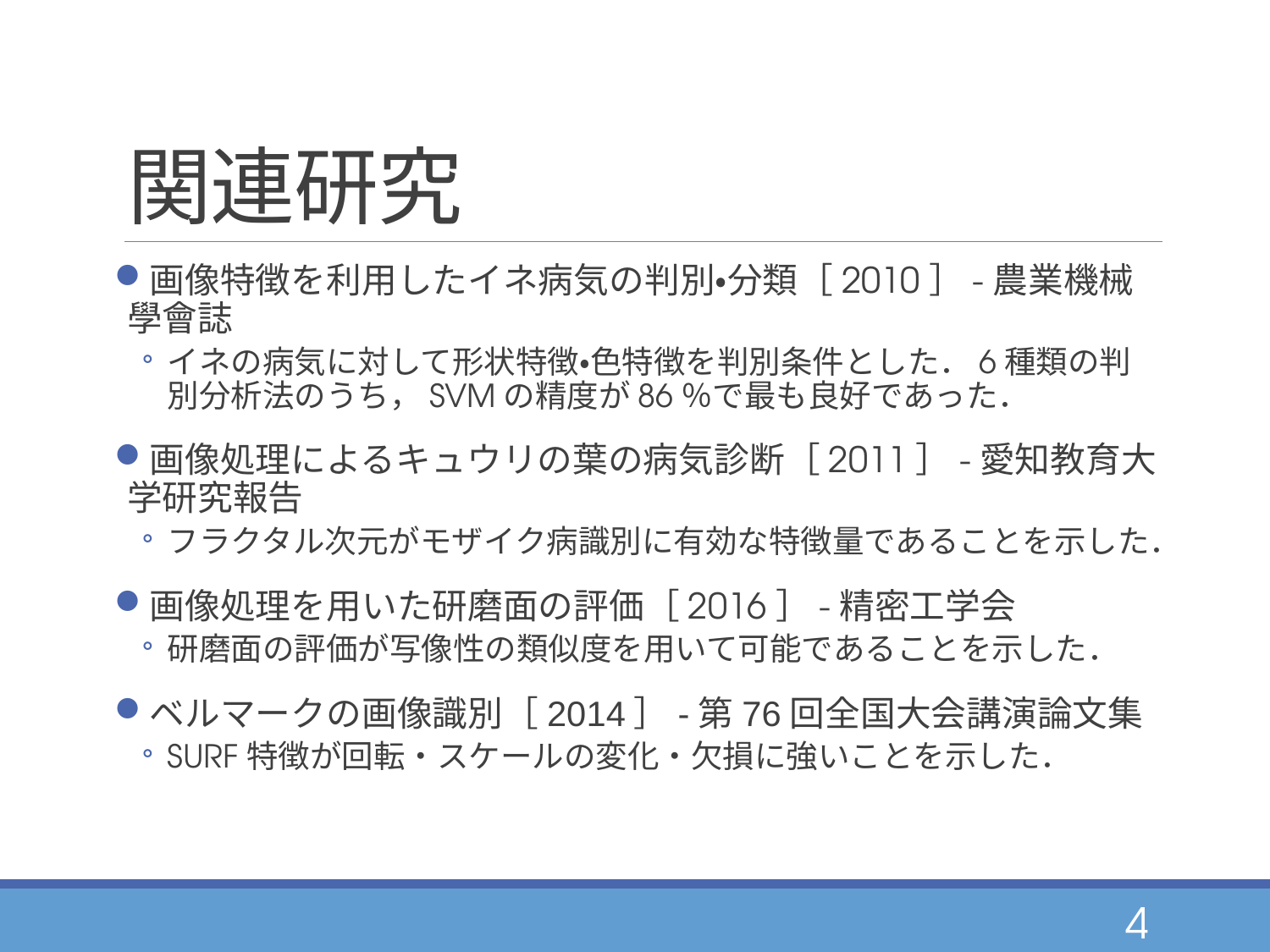

# 関連研究
画像特徴を利用したイネ病気の判別・分類［2010］-農業機械學會誌
イネの病気に対して形状特徴・色特徴を判別条件とした．6種類の判別分析法のうち，SVMの精度が86％で最も良好であった．
画像処理によるキュウリの葉の病気診断［2011］-愛知教育大学研究報告
フラクタル次元がモザイク病識別に有効な特徴量であることを示した．
画像処理を用いた研磨面の評価［2016］-精密工学会
研磨面の評価が写像性の類似度を用いて可能であることを示した．
ベルマークの画像識別［2014］-第76回全国大会講演論文集
SURF特徴が回転・スケールの変化・欠損に強いことを示した．
4